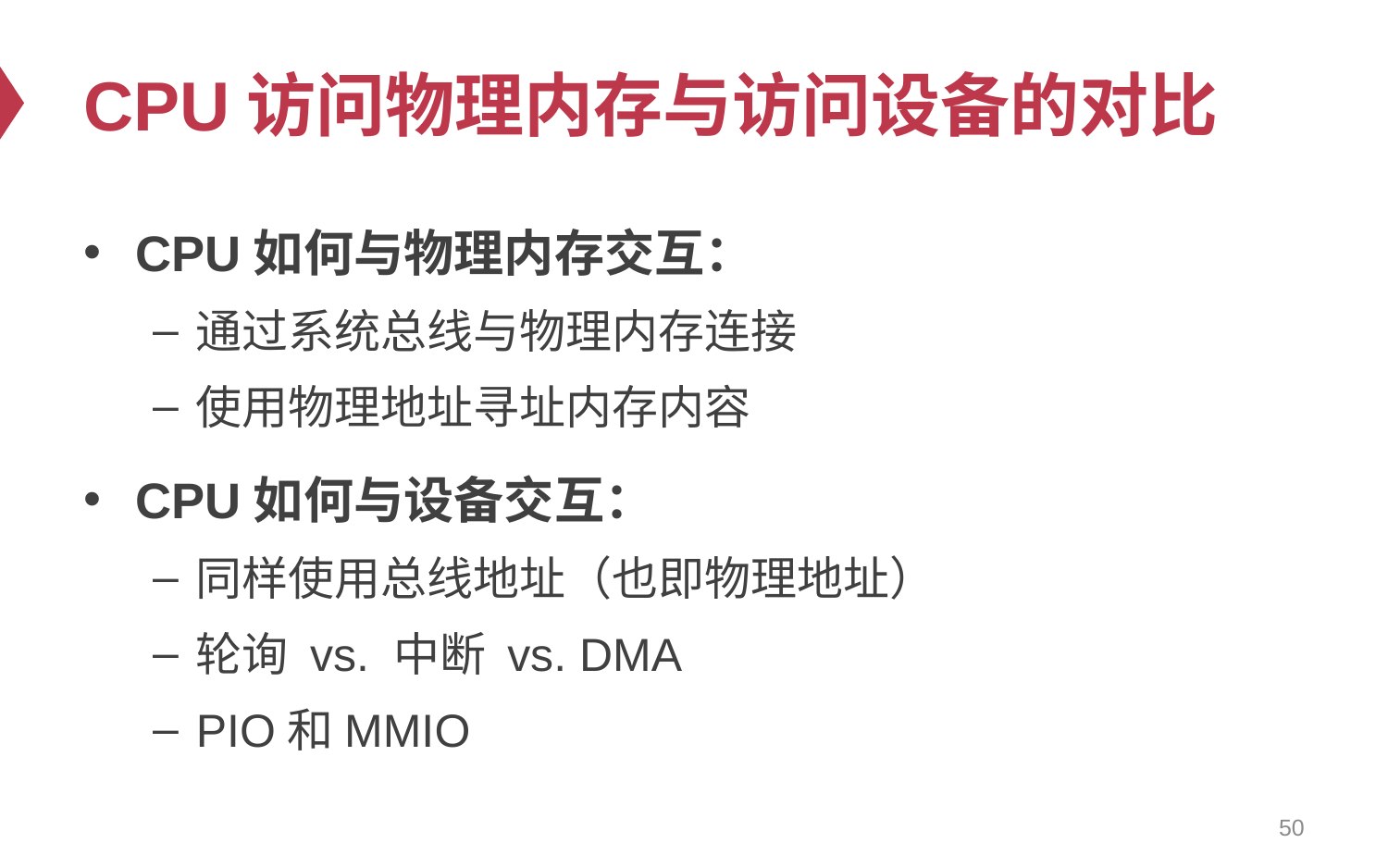

# CPU访问物理内存与访问设备的对比
CPU如何与物理内存交互：
通过系统总线与物理内存连接
使用物理地址寻址内存内容
CPU如何与设备交互：
同样使用总线地址（也即物理地址）
轮询 vs. 中断 vs. DMA
PIO和MMIO
50